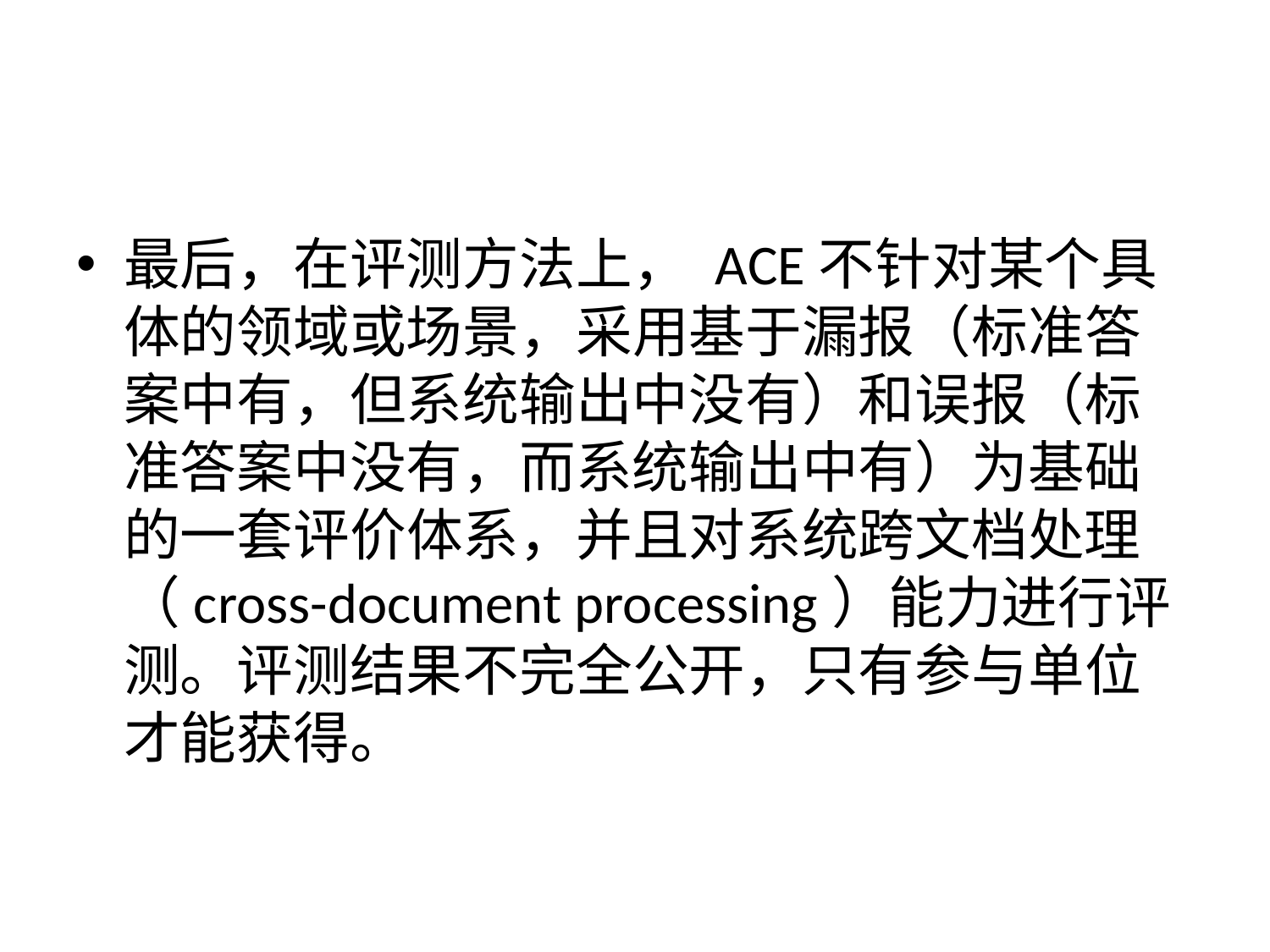

#
最后，在评测方法上， ACE不针对某个具体的领域或场景，采用基于漏报（标准答案中有，但系统输出中没有）和误报（标准答案中没有，而系统输出中有）为基础的一套评价体系，并且对系统跨文档处理（cross-document processing）能力进行评测。评测结果不完全公开，只有参与单位才能获得。